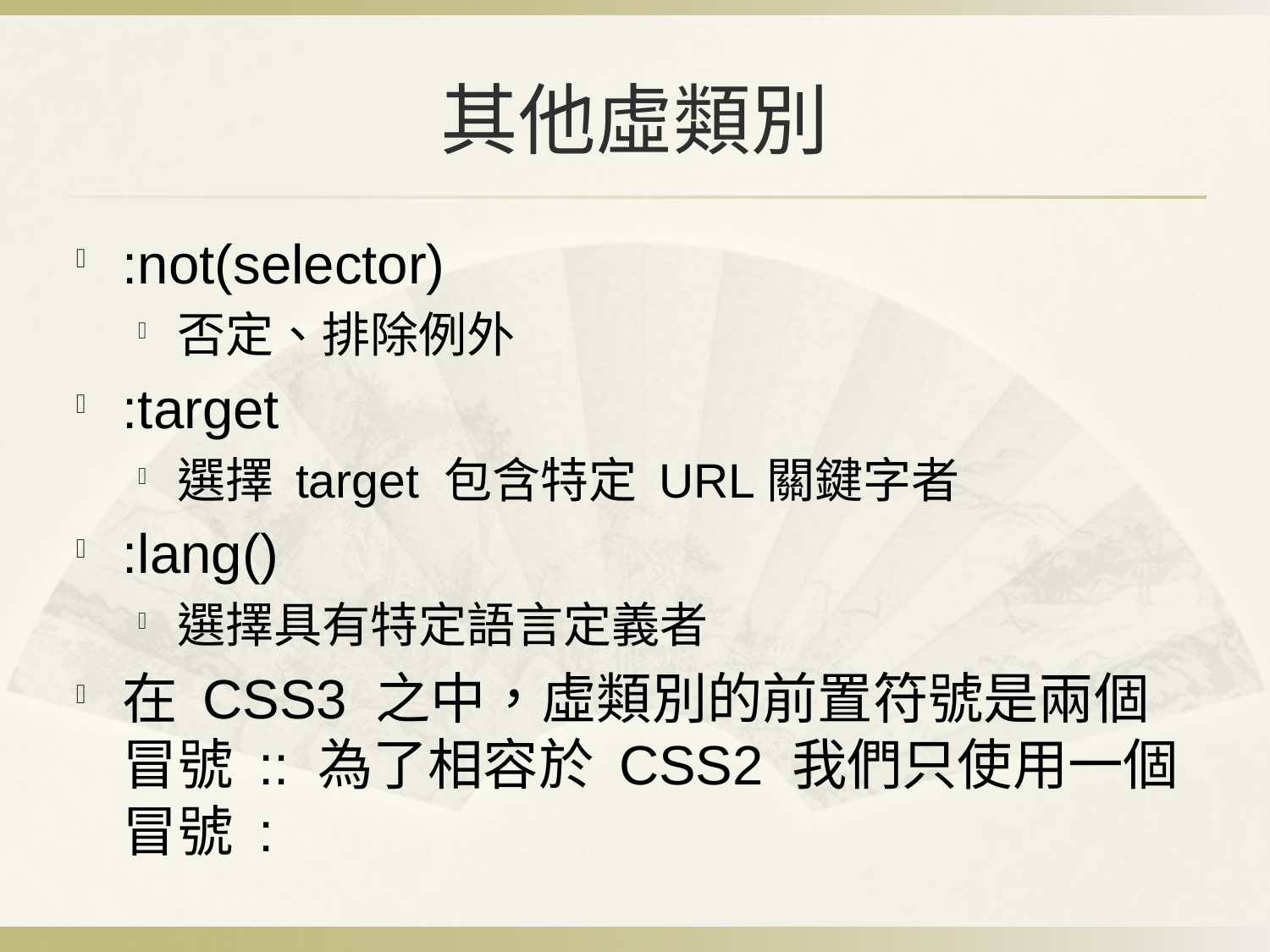

# 其他虛類別
:not(selector)
否定、排除例外
:target
選擇 target 包含特定 URL關鍵字者
:lang()
選擇具有特定語言定義者
在 CSS3 之中，虛類別的前置符號是兩個冒號 :: 為了相容於 CSS2 我們只使用一個冒號 :